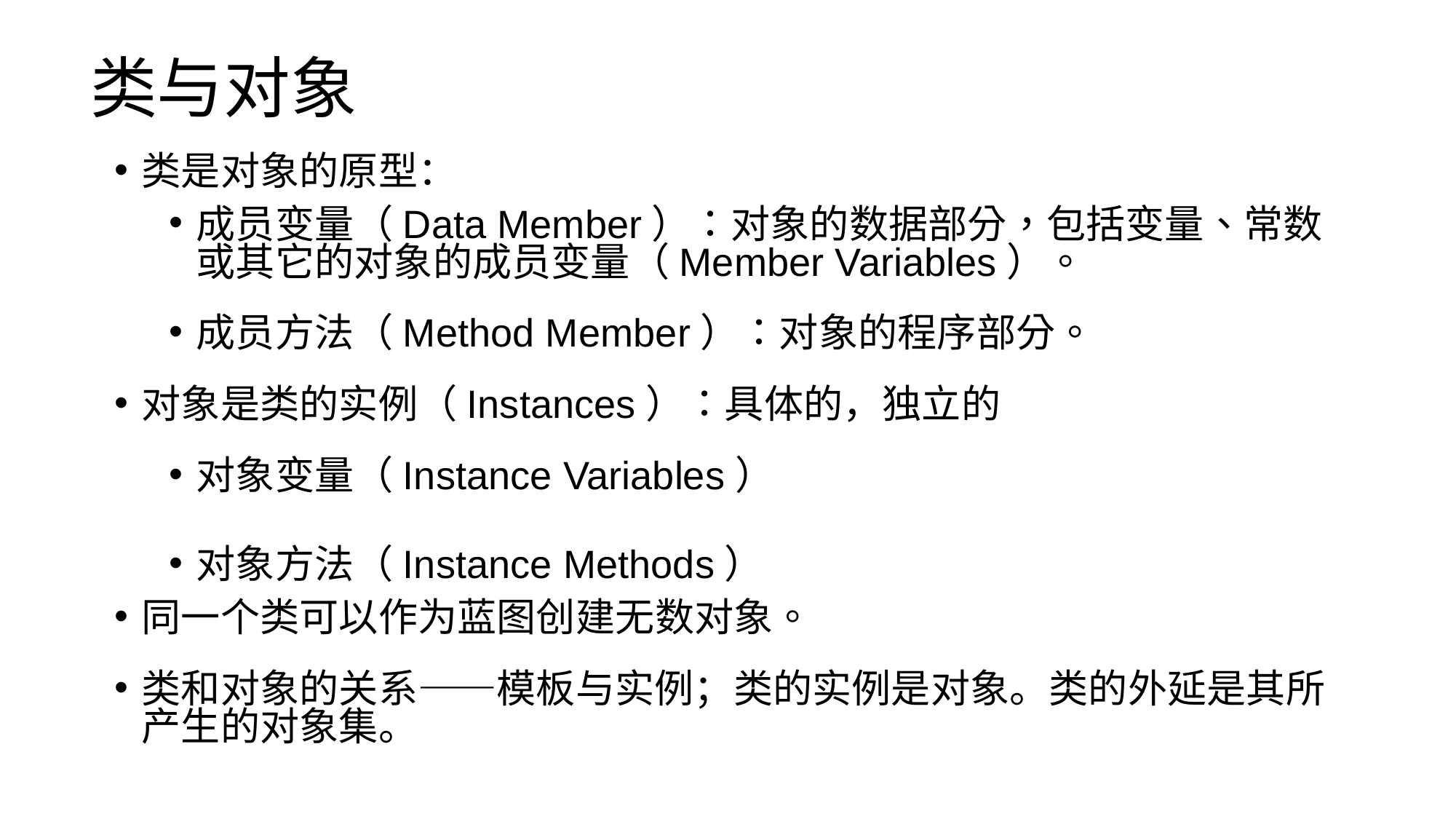

# 类与对象
类是对象的原型：
成员变量（Data Member）：对象的数据部分，包括变量、常数或其它的对象的成员变量（Member Variables）。
成员方法（Method Member）：对象的程序部分。
对象是类的实例（Instances）：具体的，独立的
对象变量（Instance Variables）
对象方法（Instance Methods）
同一个类可以作为蓝图创建无数对象。
类和对象的关系——模板与实例；类的实例是对象。类的外延是其所产生的对象集。